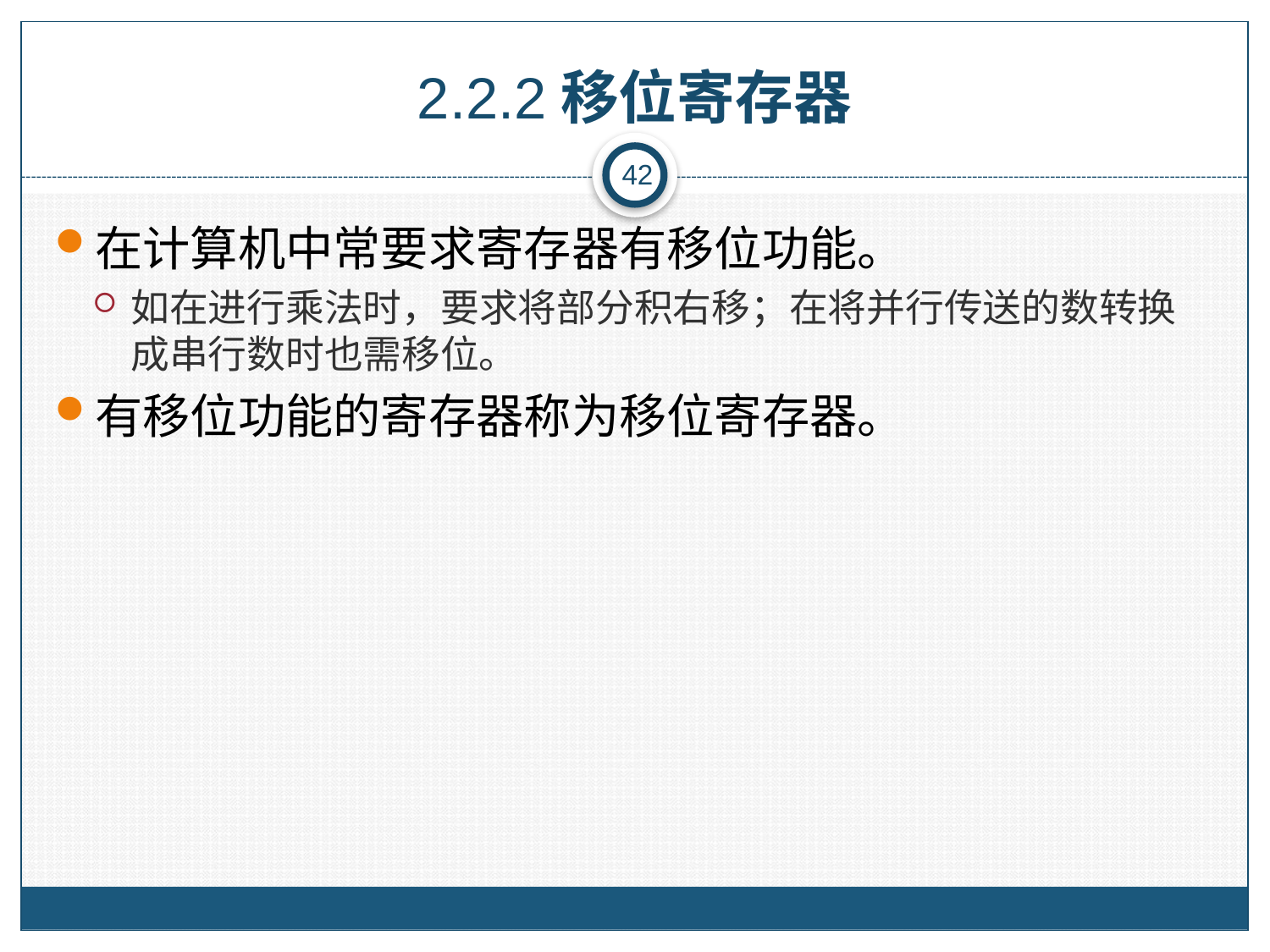

# 2.2.2移位寄存器
42
在计算机中常要求寄存器有移位功能。
如在进行乘法时，要求将部分积右移；在将并行传送的数转换成串行数时也需移位。
有移位功能的寄存器称为移位寄存器。